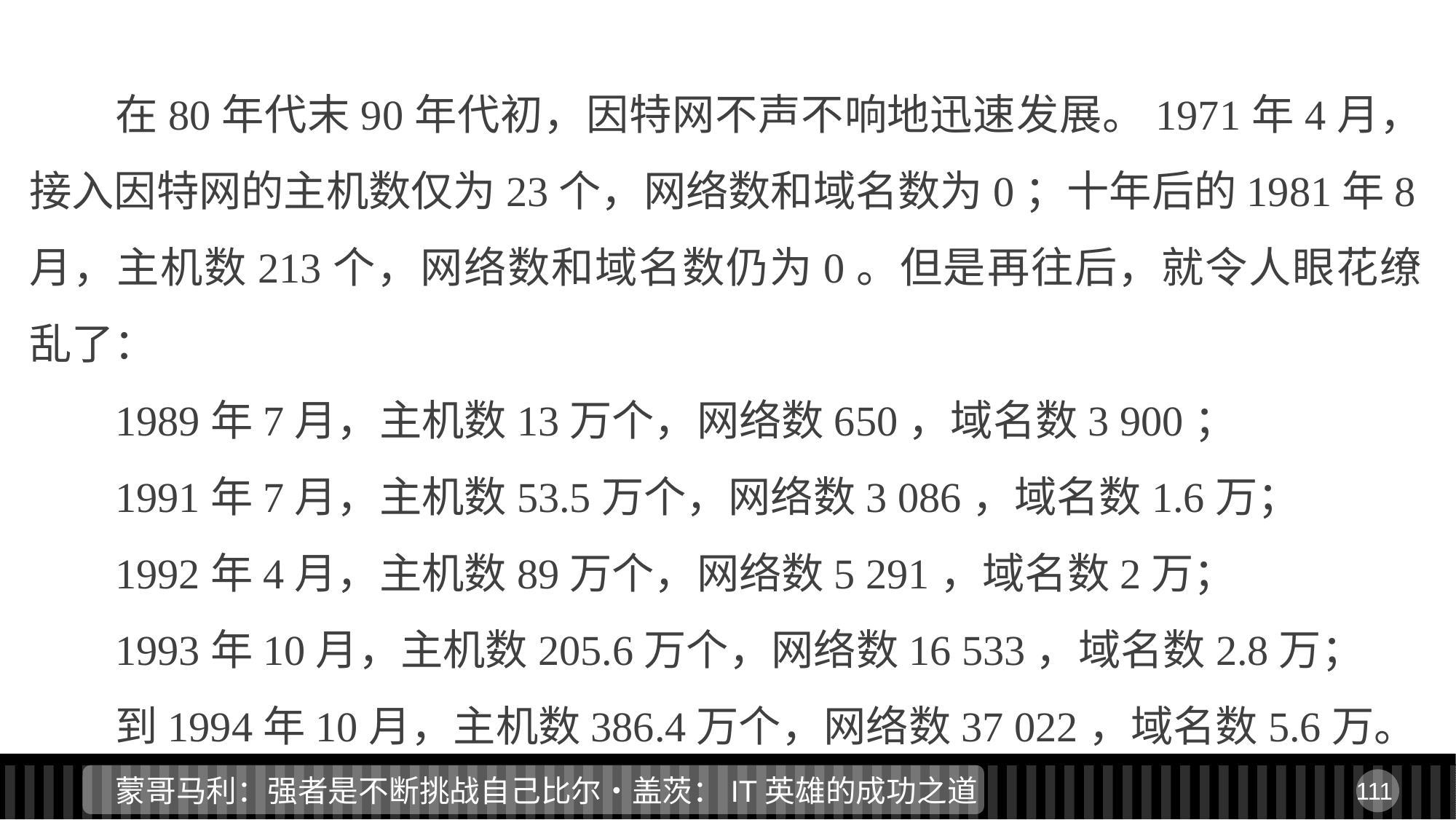

在80年代末90年代初，因特网不声不响地迅速发展。1971年4月，接入因特网的主机数仅为23个，网络数和域名数为0；十年后的1981年8月，主机数213个，网络数和域名数仍为0。但是再往后，就令人眼花缭乱了：
1989年7月，主机数13万个，网络数650，域名数3 900；
1991年7月，主机数53.5万个，网络数3 086，域名数1.6万；
1992年4月，主机数89万个，网络数5 291，域名数2万；
1993年10月，主机数205.6万个，网络数16 533，域名数2.8万；
到1994年10月，主机数386.4万个，网络数37 022，域名数5.6万。